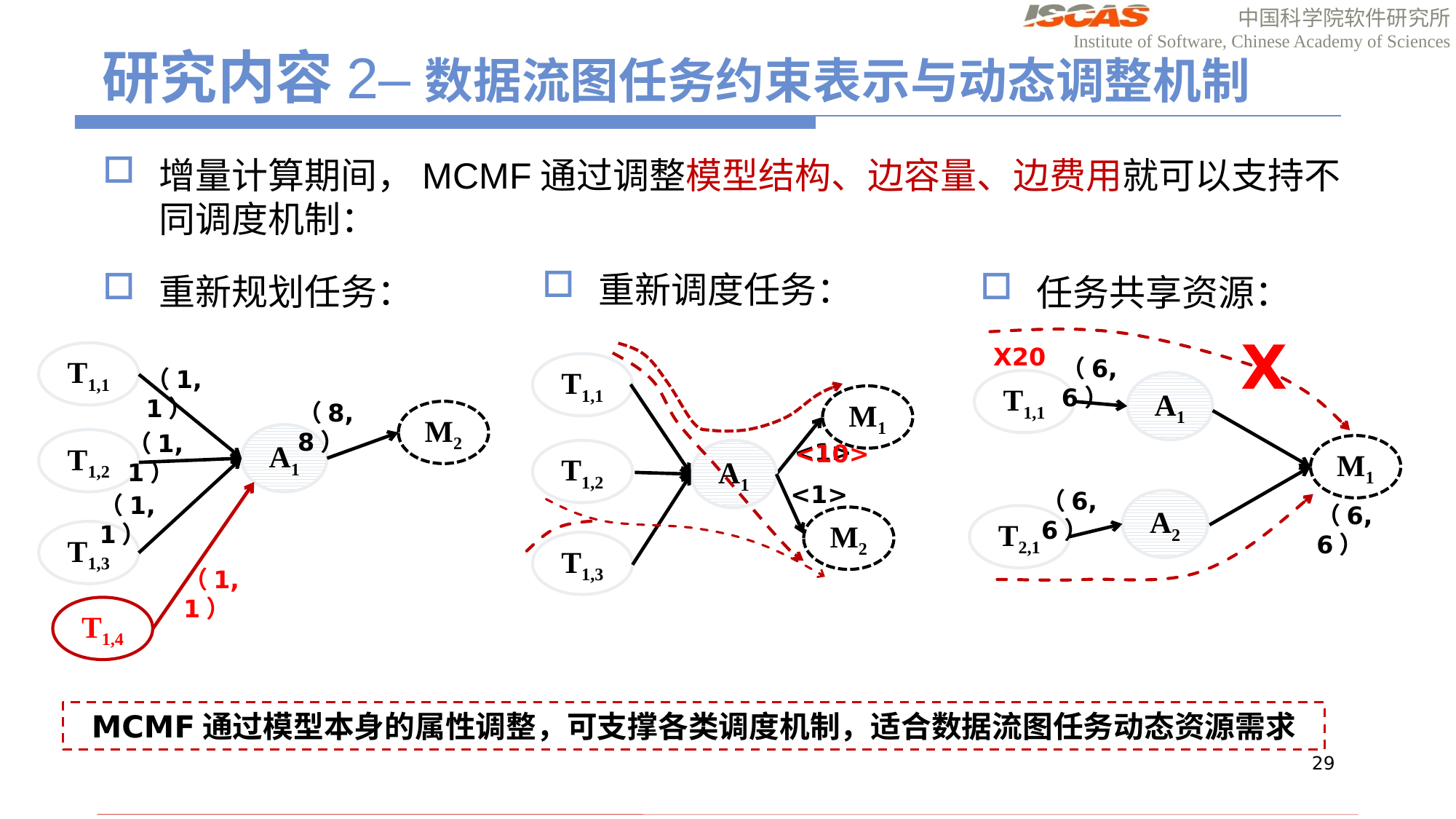

# 研究内容2–数据流图任务约束表示与动态调整机制
增量计算期间，MCMF通过调整模型结构、边容量、边费用就可以支持不同调度机制：
重新调度任务：
重新规划任务：
任务共享资源：
X

X20
T1,1

（6,6）

T1,1
（1,1）
T1,1
A1
M1
（8,8）
M2
（1,1）
A1
T1,2
<1>
<10>
M1
T1,2
A1
<1>
（6,6）
（1,1）
A2

（6,6）

T2,1
M2
T1,3
T1,3
（1,1）
T1,4
MCMF通过模型本身的属性调整，可支撑各类调度机制，适合数据流图任务动态资源需求
29